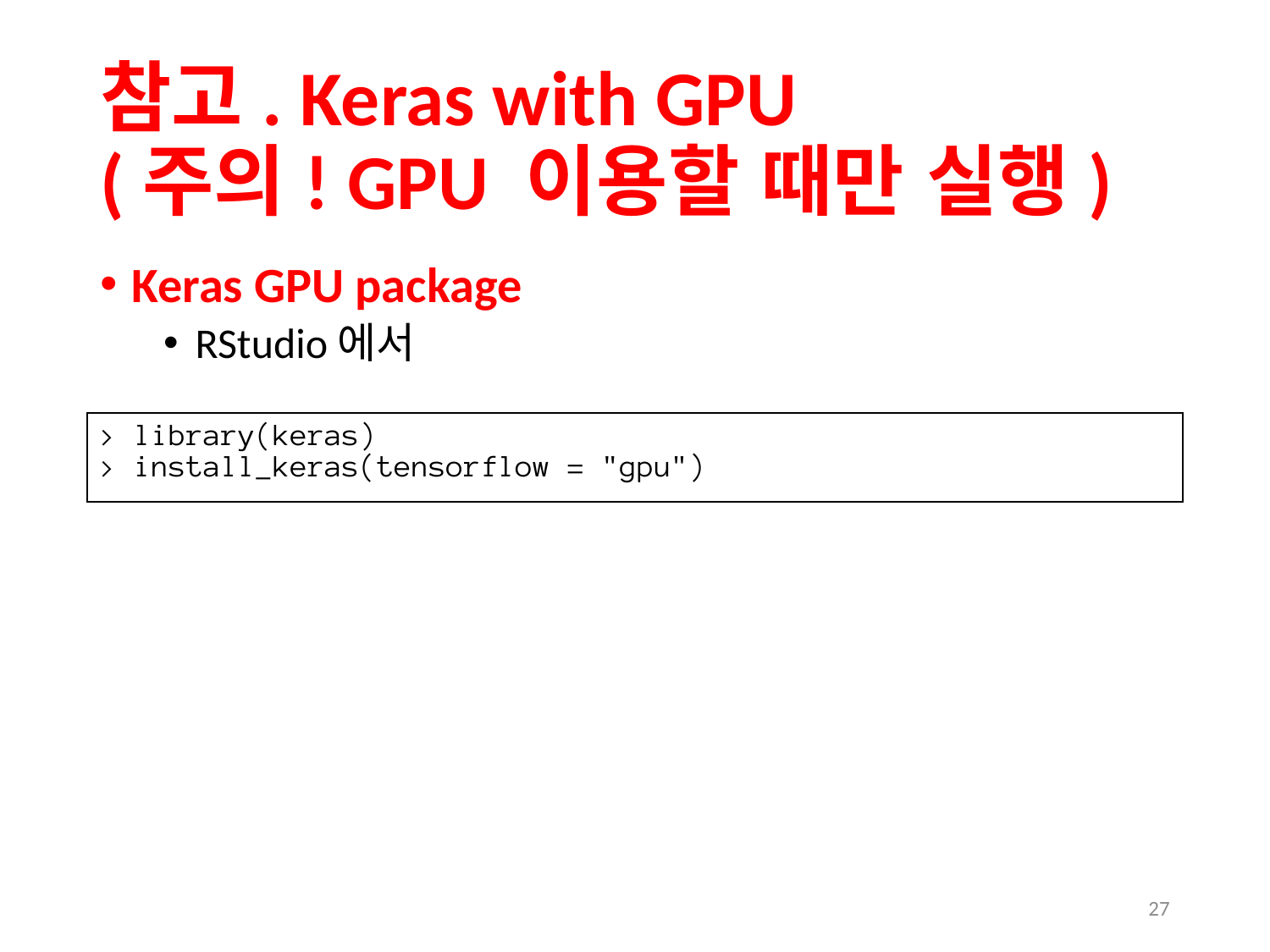

# 참고. Keras with GPU (주의! GPU 이용할 때만 실행)
Keras GPU package
RStudio에서

| > library(keras) > install\_keras(tensorflow = "gpu") |
| --- |
27